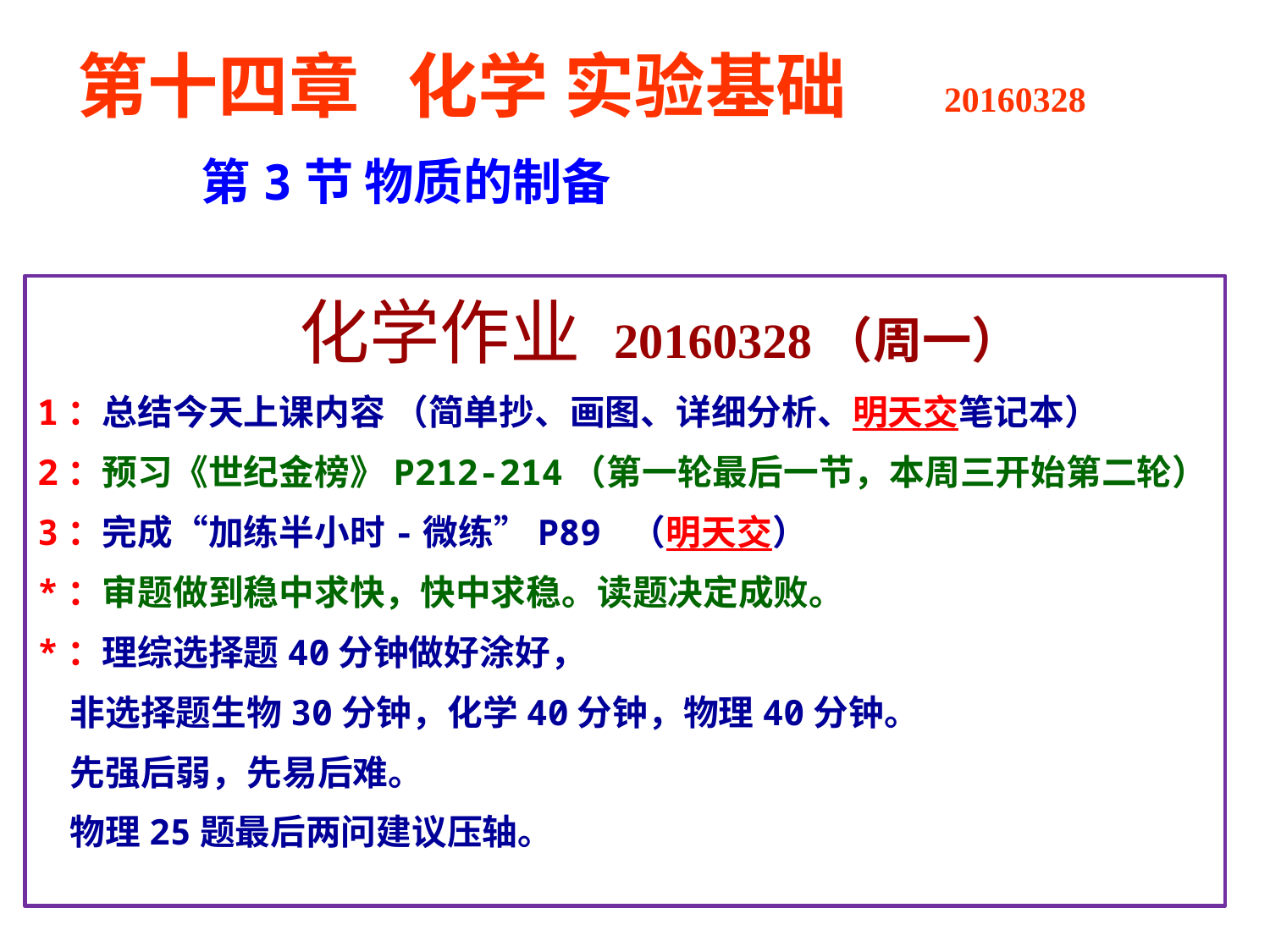

第十四章   化学 实验基础     20160328
          第3节 物质的制备
          化学作业 20160328（周一）
1：总结今天上课内容 （简单抄、画图、详细分析、明天交笔记本）
2：预习《世纪金榜》P212-214（第一轮最后一节，本周三开始第二轮）
3：完成“加练半小时-微练”P89 （明天交）
*：审题做到稳中求快，快中求稳。读题决定成败。
*：理综选择题40分钟做好涂好，
   非选择题生物30分钟，化学40分钟，物理40分钟。
   先强后弱，先易后难。
   物理25题最后两问建议压轴。